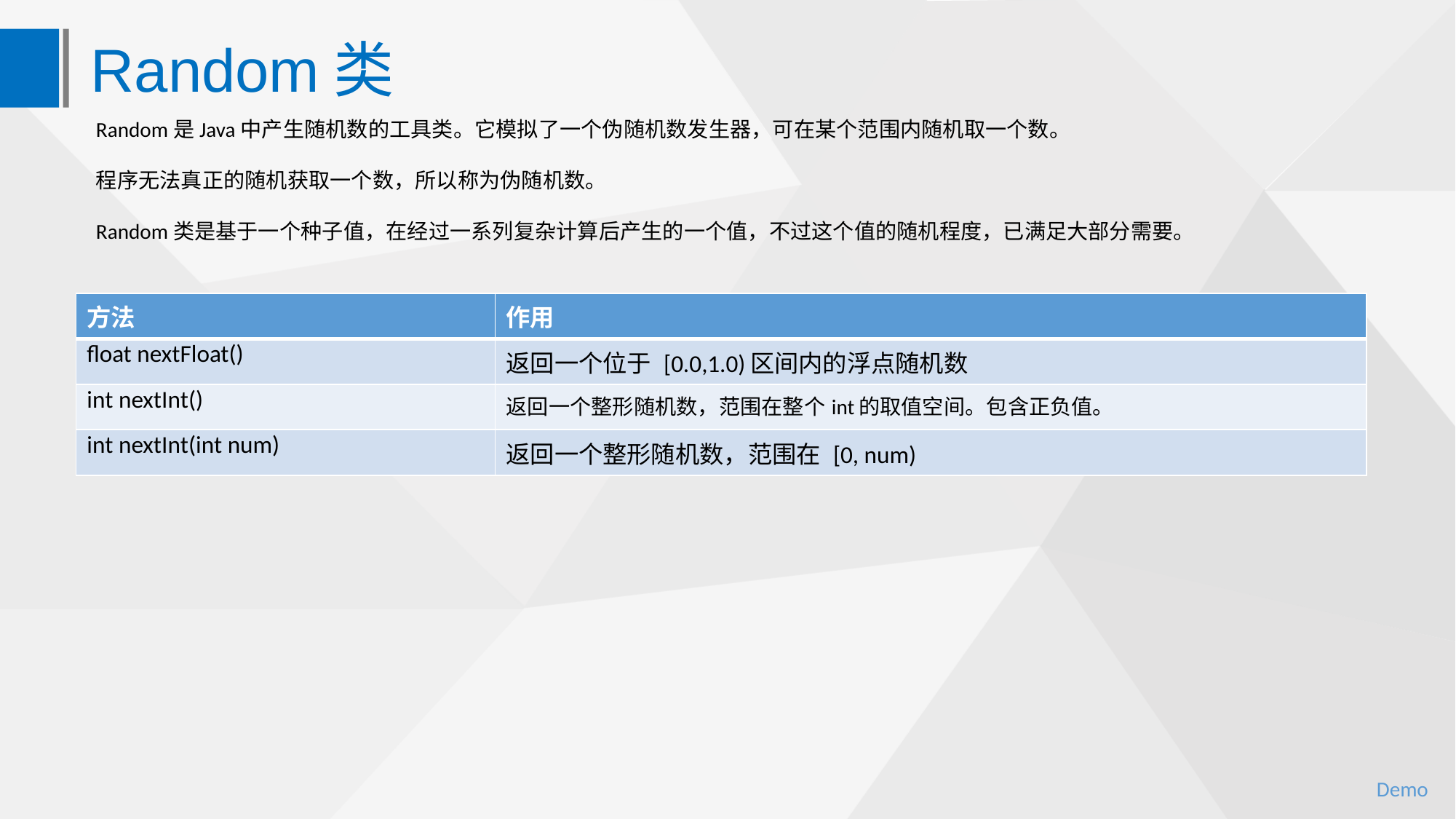

Random类

Random是Java中产生随机数的工具类。它模拟了一个伪随机数发生器，可在某个范围内随机取一个数。

程序无法真正的随机获取一个数，所以称为伪随机数。

Random类是基于一个种子值，在经过一系列复杂计算后产生的一个值，不过这个值的随机程度，已满足大部分需要。
| 方法 | 作用 |
| --- | --- |
| float nextFloat() | 返回一个位于 [0.0,1.0)区间内的浮点随机数 |
| int nextInt() | 返回一个整形随机数，范围在整个int的取值空间。包含正负值。 |
| int nextInt(int num) | 返回一个整形随机数，范围在 [0, num) |
Demo